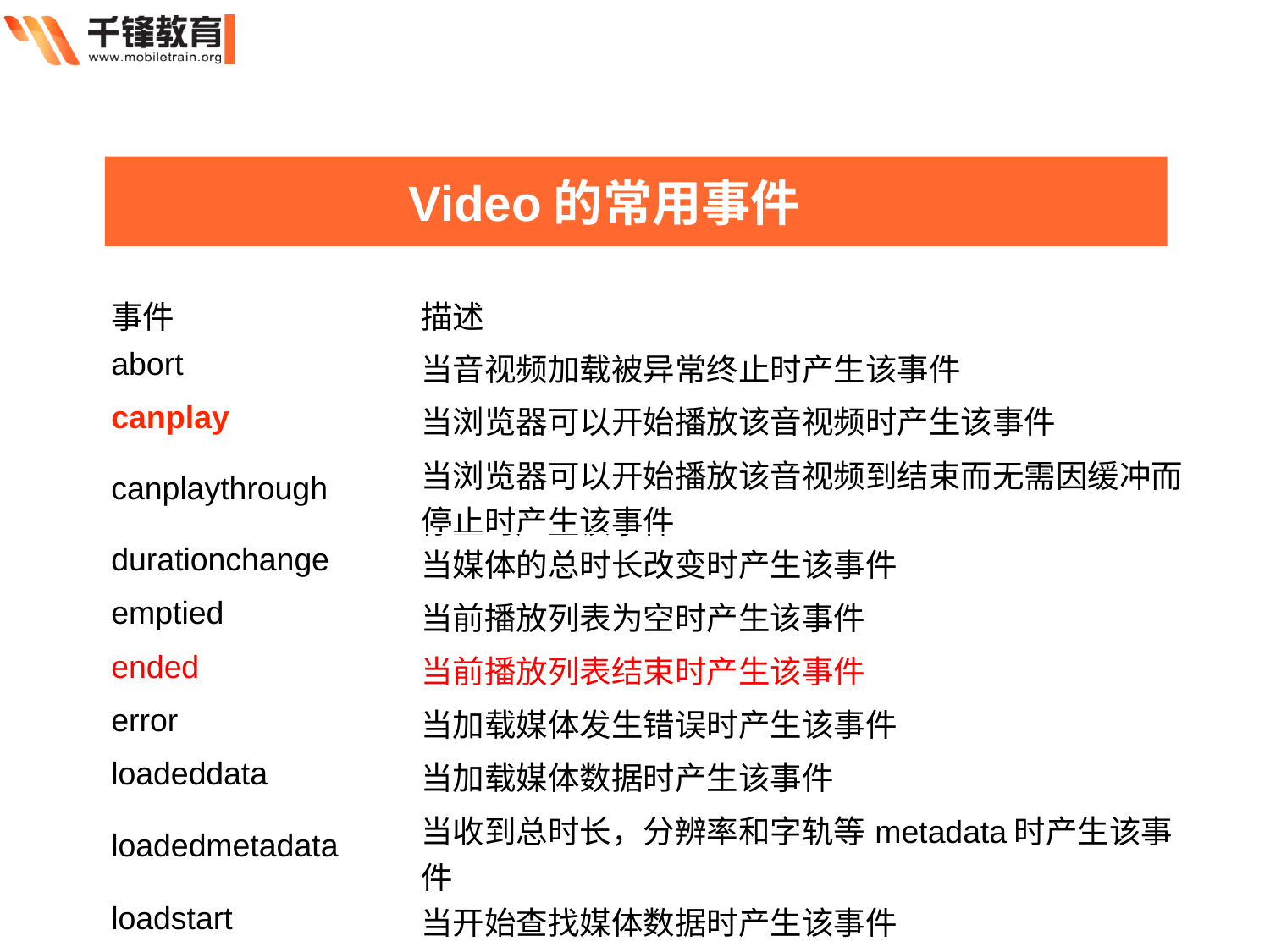

Video的常用事件
| 事件 | 描述 |
| --- | --- |
| abort | 当音视频加载被异常终止时产生该事件 |
| canplay | 当浏览器可以开始播放该音视频时产生该事件 |
| canplaythrough | 当浏览器可以开始播放该音视频到结束而无需因缓冲而停止时产生该事件 |
| durationchange | 当媒体的总时长改变时产生该事件 |
| emptied | 当前播放列表为空时产生该事件 |
| ended | 当前播放列表结束时产生该事件 |
| error | 当加载媒体发生错误时产生该事件 |
| loadeddata | 当加载媒体数据时产生该事件 |
| loadedmetadata | 当收到总时长，分辨率和字轨等metadata时产生该事件 |
| loadstart | 当开始查找媒体数据时产生该事件 |